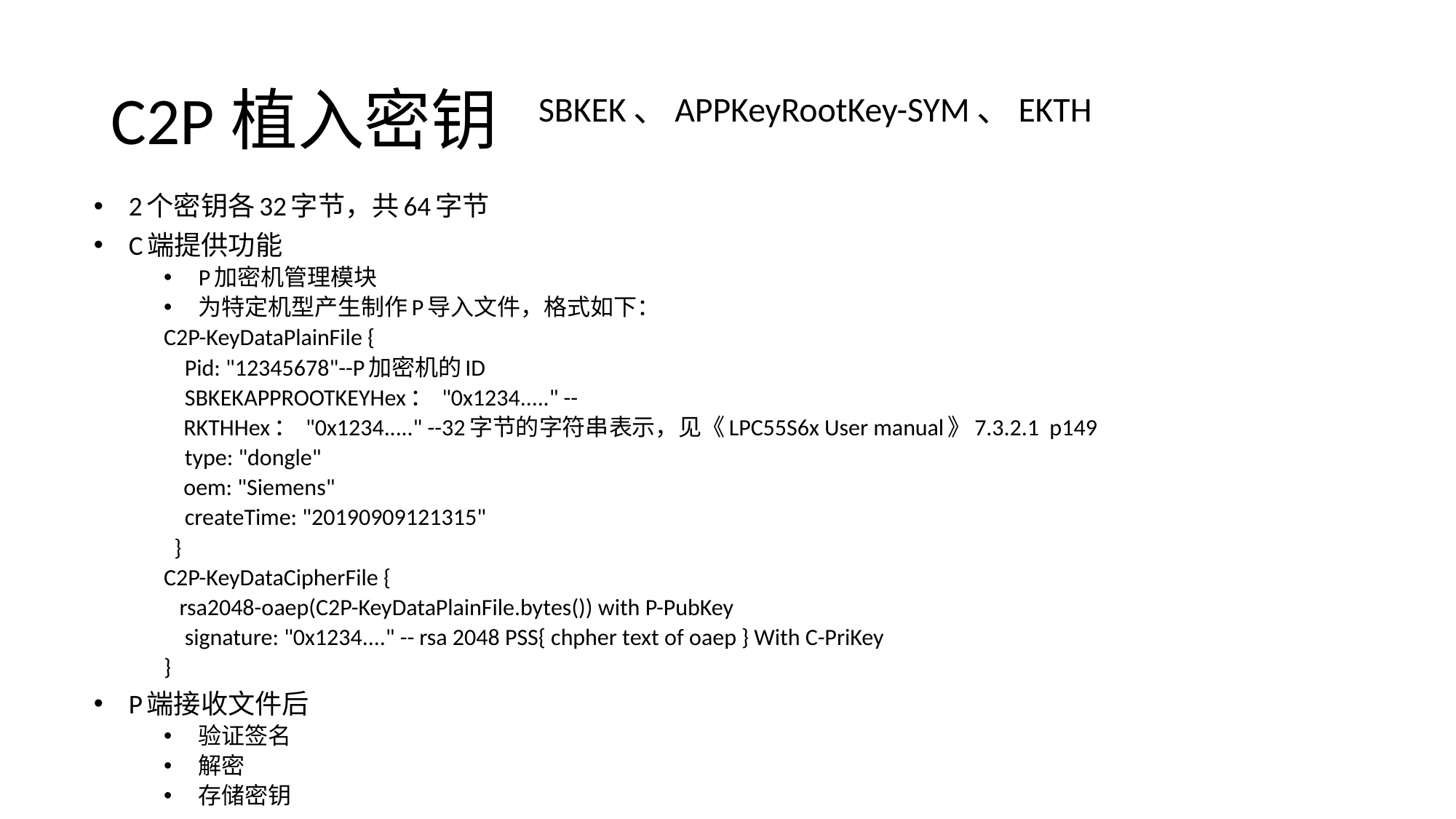

# C2P植入密钥
SBKEK、APPKeyRootKey-SYM、EKTH

2个密钥各32字节，共64字节
C端提供功能
P加密机管理模块
为特定机型产生制作P导入文件，格式如下：
C2P-KeyDataPlainFile {
    Pid: "12345678"--P加密机的ID
    SBKEKAPPROOTKEYHex： "0x1234....." --
                 RKTHHex： "0x1234....." --32字节的字符串表示，见《LPC55S6x User manual》7.3.2.1  p149
    type: "dongle"
                 oem: "Siemens"
    createTime: "20190909121315"
  }
C2P-KeyDataCipherFile {
   rsa2048-oaep(C2P-KeyDataPlainFile.bytes()) with P-PubKey
    signature: "0x1234...." -- rsa 2048 PSS{ chpher text of oaep } With C-PriKey
}
P端接收文件后
验证签名
解密
存储密钥